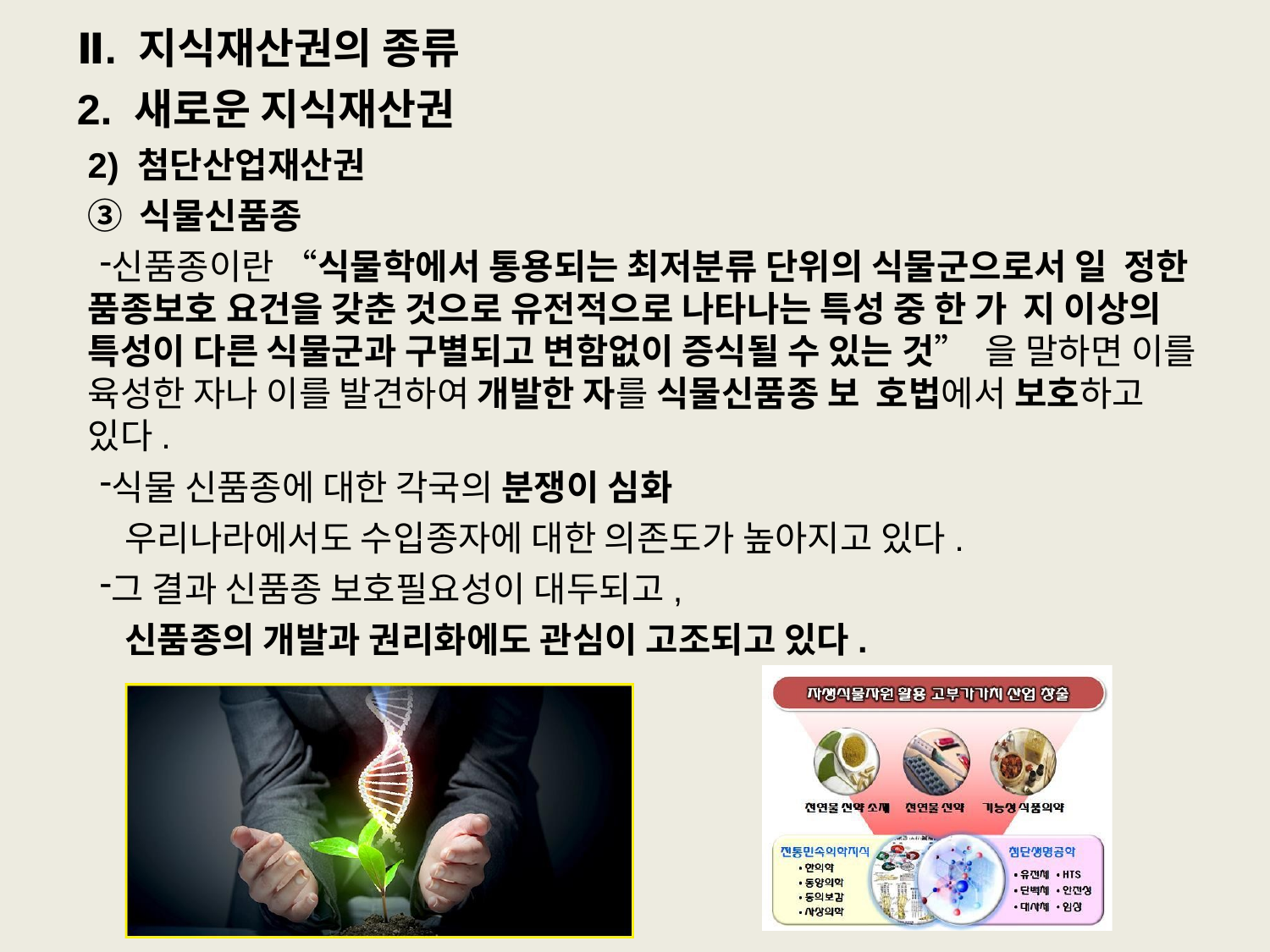

# Ⅱ. 지식재산권의 종류
2. 새로운 지식재산권
2) 첨단산업재산권
③ 식물신품종
신품종이란 “식물학에서 통용되는 최저분류 단위의 식물군으로서 일  정한 품종보호 요건을 갖춘 것으로 유전적으로 나타나는 특성 중 한 가  지 이상의 특성이 다른 식물군과 구별되고 변함없이 증식될 수 있는 것”  을 말하면 이를 육성한 자나 이를 발견하여 개발한 자를 식물신품종 보  호법에서 보호하고 있다.
식물 신품종에 대한 각국의 분쟁이 심화
우리나라에서도 수입종자에 대한 의존도가 높아지고 있다.
그 결과 신품종 보호필요성이 대두되고,
신품종의 개발과 권리화에도 관심이 고조되고 있다.